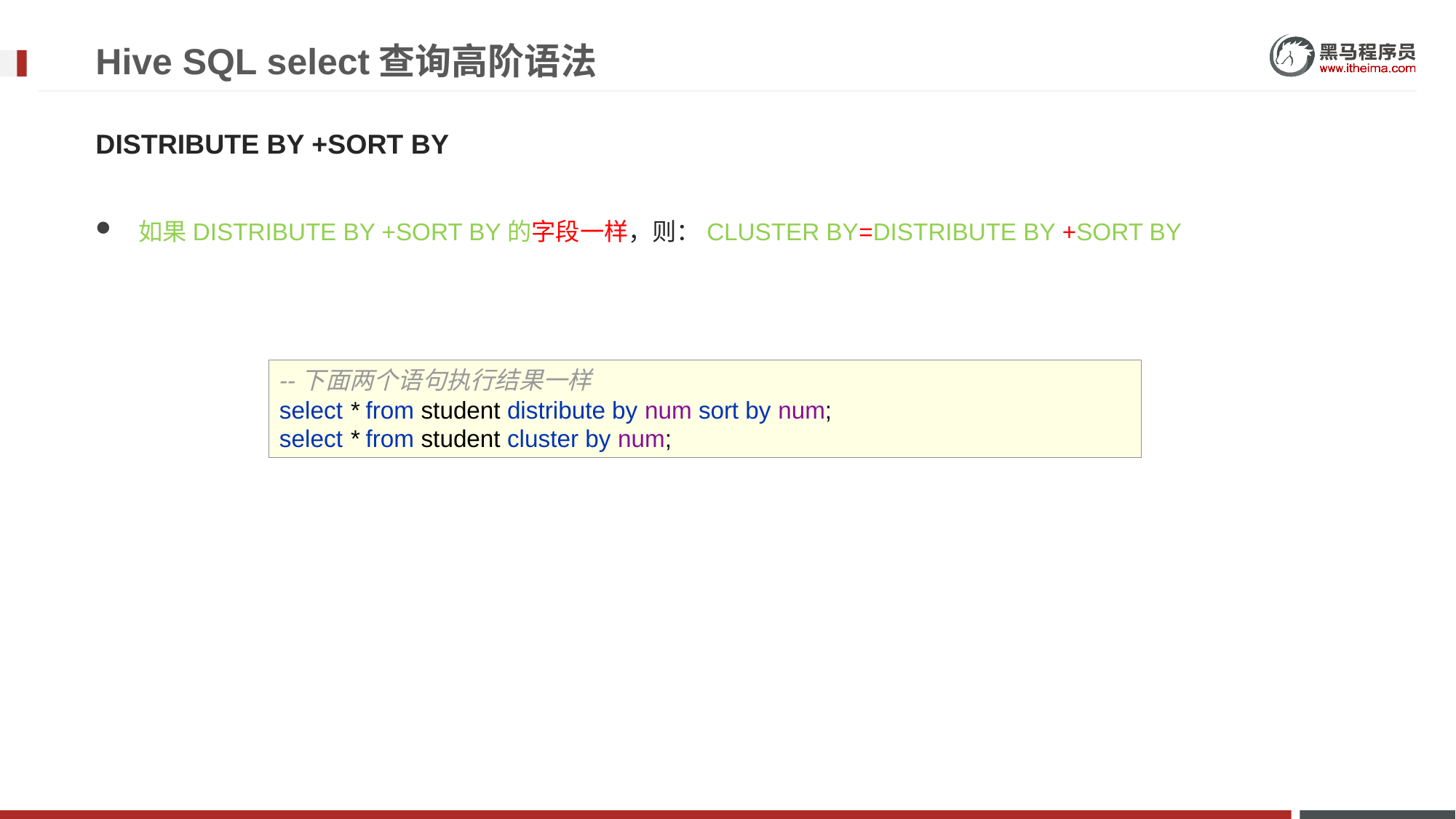

# Hive SQL select查询高阶语法
DISTRIBUTE BY +SORT BY
如果DISTRIBUTE BY +SORT BY的字段一样，则：CLUSTER BY=DISTRIBUTE BY +SORT BY
--下面两个语句执行结果一样
select * from student distribute by num sort by num;
select * from student cluster by num;